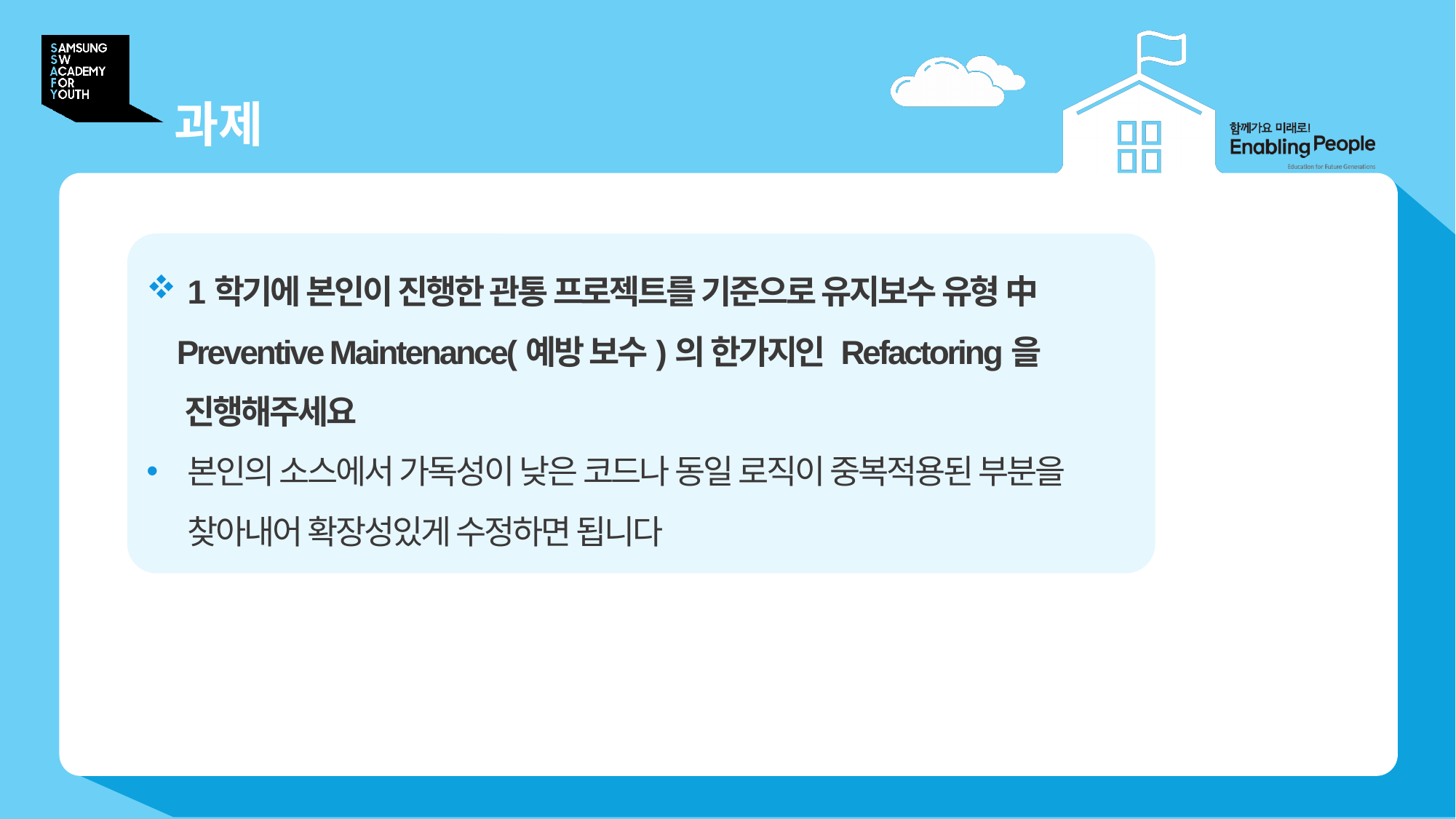

# 과제
1학기에 본인이 진행한 관통 프로젝트를 기준으로 유지보수 유형 中
    Preventive Maintenance(예방 보수)의 한가지인 Refactoring을
    진행해주세요
본인의 소스에서 가독성이 낮은 코드나 동일 로직이 중복적용된 부분을 찾아내어 확장성있게 수정하면 됩니다